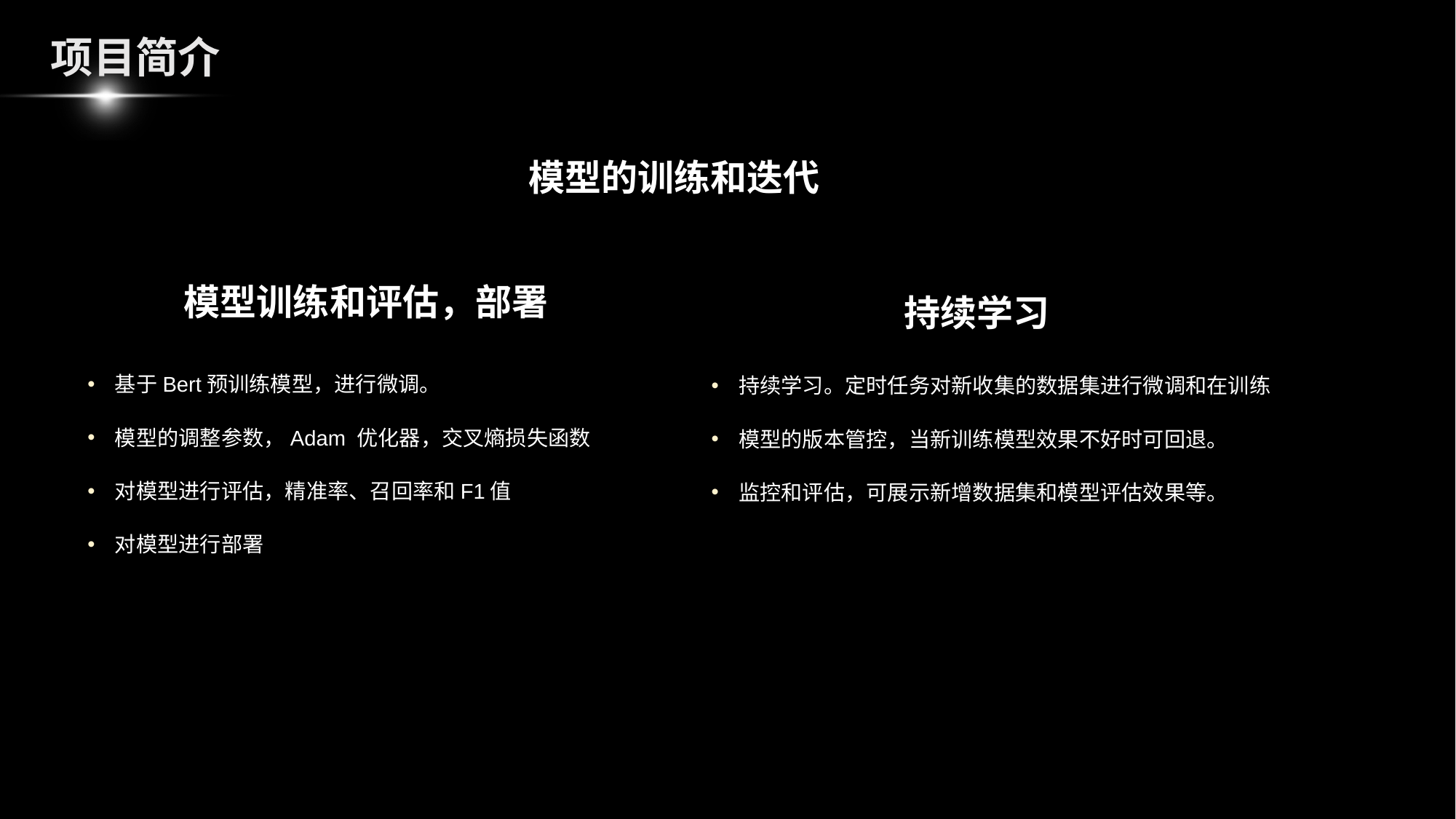

# 项目简介
模型的训练和迭代
模型训练和评估，部署
持续学习
基于Bert预训练模型，进行微调。
模型的调整参数，Adam 优化器，交叉熵损失函数
对模型进行评估，精准率、召回率和F1值
对模型进行部署
持续学习。定时任务对新收集的数据集进行微调和在训练
模型的版本管控，当新训练模型效果不好时可回退。
监控和评估，可展示新增数据集和模型评估效果等。